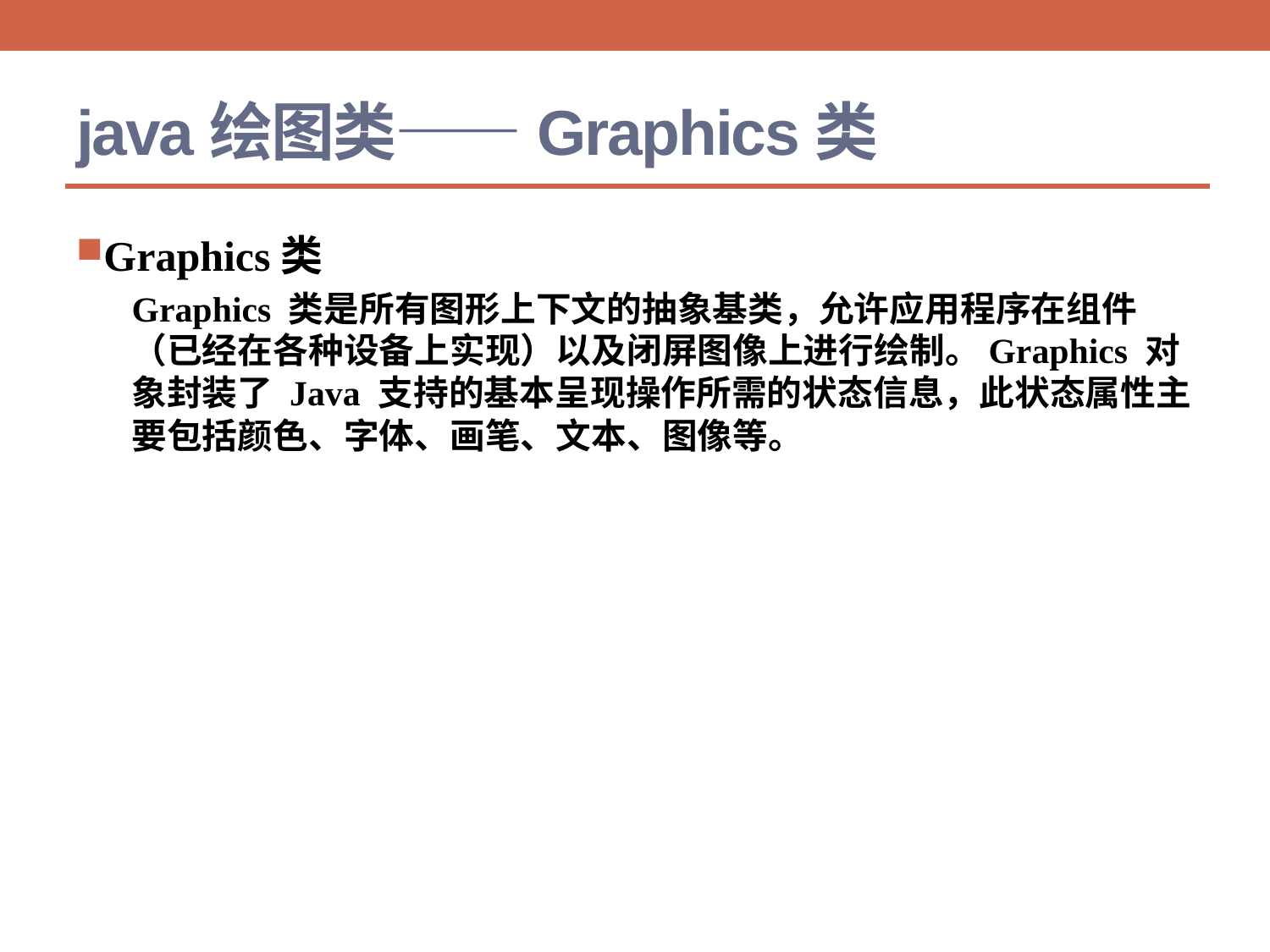

# java绘图类——Graphics类
Graphics类
Graphics 类是所有图形上下文的抽象基类，允许应用程序在组件（已经在各种设备上实现）以及闭屏图像上进行绘制。Graphics 对象封装了 Java 支持的基本呈现操作所需的状态信息，此状态属性主要包括颜色、字体、画笔、文本、图像等。